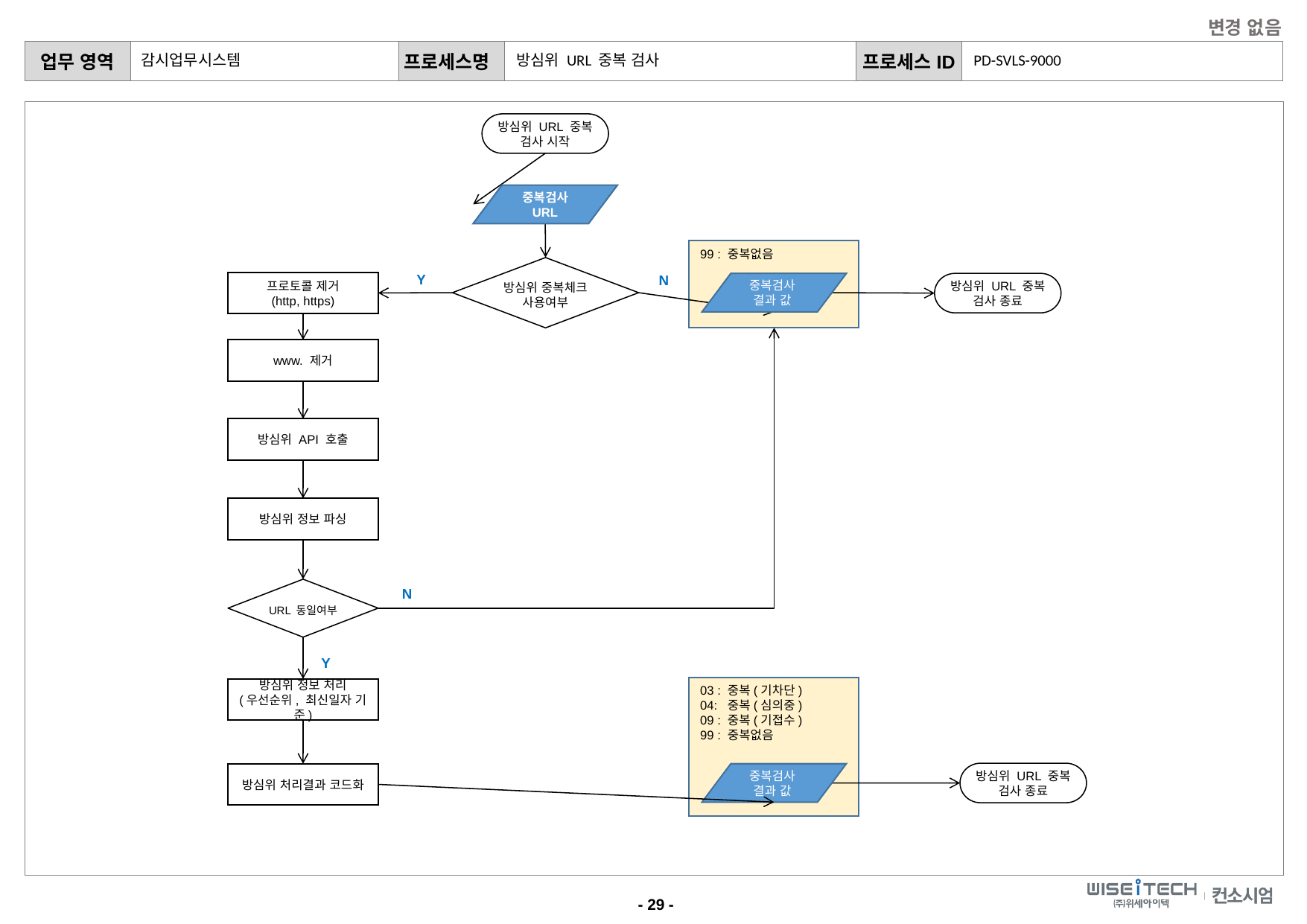

변경 없음
PD-SVLS-9000
감시업무시스템
방심위 URL 중복 검사
방심위 URL 중복
검사 시작
중복검사 URL
99 : 중복없음
방심위 중복체크 사용여부
Y
N
프로토콜 제거
(http, https)
중복검사
결과 값
방심위 URL 중복
검사 종료
www. 제거
방심위 API 호출
방심위 정보 파싱
URL 동일여부
N
Y
03 : 중복(기차단)
04:  중복(심의중)
09 : 중복(기접수)
99 : 중복없음
방심위 정보 처리
(우선순위, 최신일자 기준)
방심위 URL 중복
검사 종료
방심위 처리결과 코드화
중복검사
결과 값